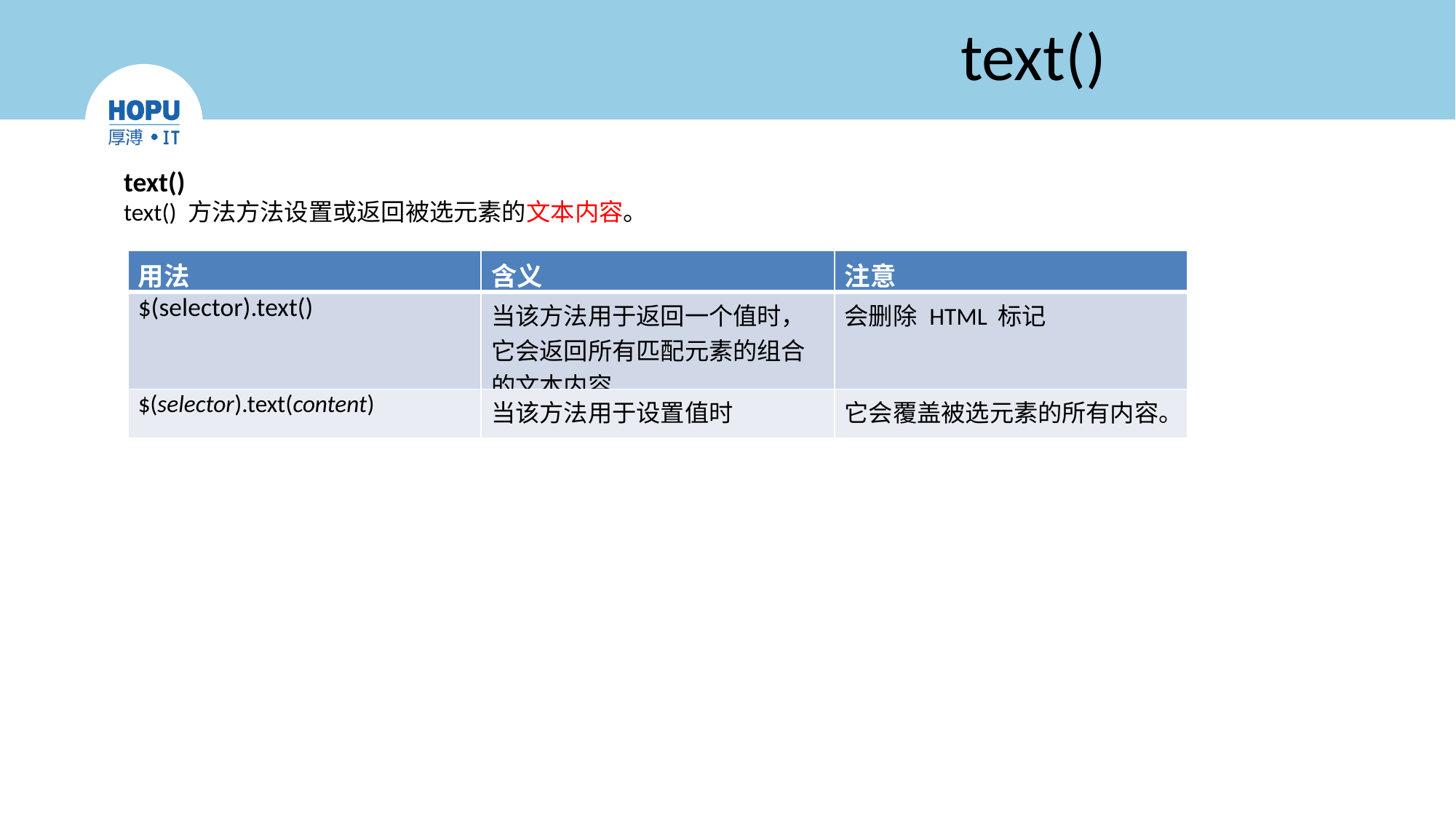

# text()

text()
text() 方法方法设置或返回被选元素的文本内容。

| 用法 | 含义 | 注意 |
| --- | --- | --- |
| $(selector).text() | 当该方法用于返回一个值时，它会返回所有匹配元素的组合的文本内容 | 会删除 HTML 标记 |
| $(selector).text(content) | 当该方法用于设置值时 | 它会覆盖被选元素的所有内容。 |